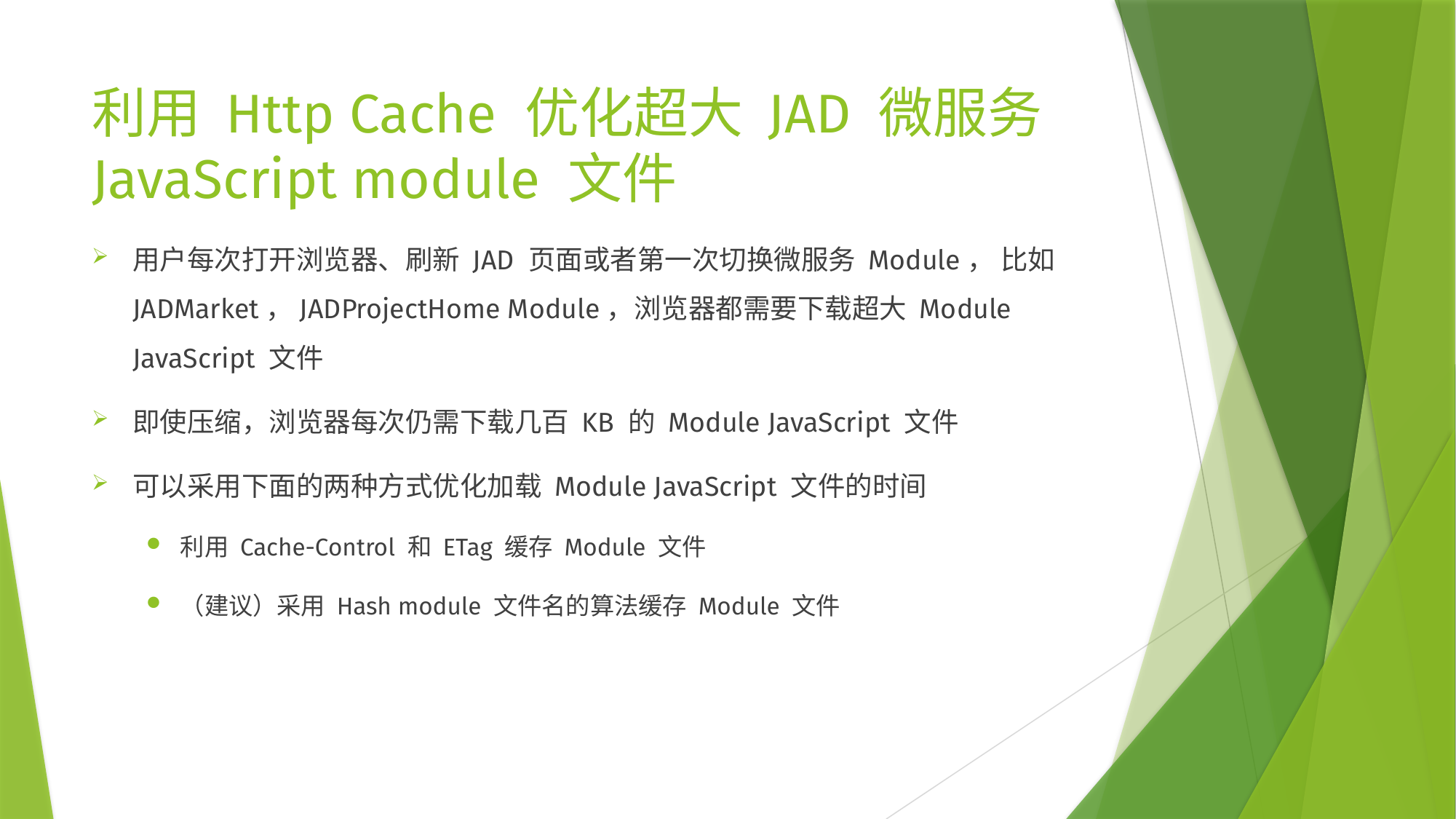

# 利用 Http Cache 优化超大 JAD 微服务 JavaScript module 文件
用户每次打开浏览器、刷新 JAD 页面或者第一次切换微服务 Module， 比如 JADMarket，JADProjectHome Module，浏览器都需要下载超大 Module JavaScript 文件
即使压缩，浏览器每次仍需下载几百 KB 的 Module JavaScript 文件
可以采用下面的两种方式优化加载 Module JavaScript 文件的时间
利用 Cache-Control 和 ETag 缓存 Module 文件
（建议）采用 Hash module 文件名的算法缓存 Module 文件